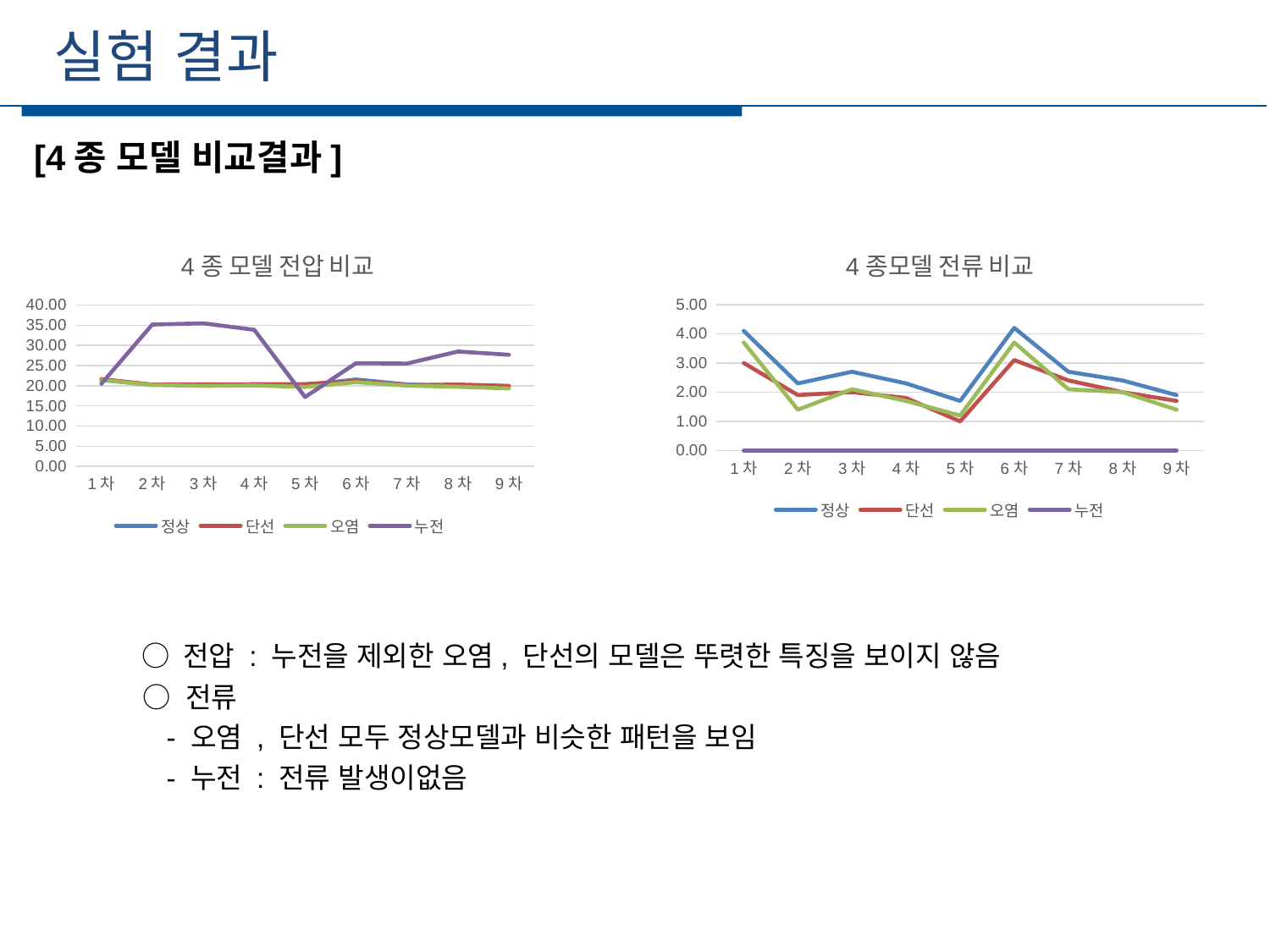

실험 결과
세부일정

[4종 모델 비교결과]

### Chart: 4종 모델 전압 비교

| Category | 정상 | 단선 | 오염 | 누전 |
|---|---|---|---|---|
| 1차 | 21.46 | 21.66 | 21.42 | 20.5 |
| 2차 | 20.25 | 20.28 | 20.19 | 35.2 |
| 3차 | 20.28 | 20.35 | 19.96 | 35.5 |
| 4차 | 20.32 | 20.37 | 20.07 | 33.9 |
| 5차 | 20.15 | 20.41 | 19.7 | 17.2 |
| 6차 | 21.57 | 21.21 | 20.9 | 25.6 |
| 7차 | 20.31 | 20.14 | 20.02 | 25.52 |
| 8차 | 20.0 | 20.31 | 19.74 | 28.5 |
| 9차 | 19.59 | 19.98 | 19.33 | 27.7 |

### Chart: 4종모델 전류 비교

| Category | 정상 | 단선 | 오염 | 누전 |
|---|---|---|---|---|
| 1차 | 4.1 | 3.0 | 3.7 | 0.0 |
| 2차 | 2.3 | 1.9 | 1.4 | 0.0 |
| 3차 | 2.7 | 2.0 | 2.1 | 0.0 |
| 4차 | 2.3 | 1.8 | 1.7 | 0.0 |
| 5차 | 1.7 | 1.0 | 1.2 | 0.0 |
| 6차 | 4.2 | 3.1 | 3.7 | 0.0 |
| 7차 | 2.7 | 2.4 | 2.1 | 0.0 |
| 8차 | 2.4 | 2.0 | 2.0 | 0.0 |
| 9차 | 1.9 | 1.7 | 1.4 | 0.0 |
  ○ 전압 : 누전을 제외한 오염, 단선의 모델은 뚜렷한 특징을 보이지 않음
  ○ 전류
     - 오염 , 단선 모두 정상모델과 비슷한 패턴을 보임
     - 누전 : 전류 발생이없음